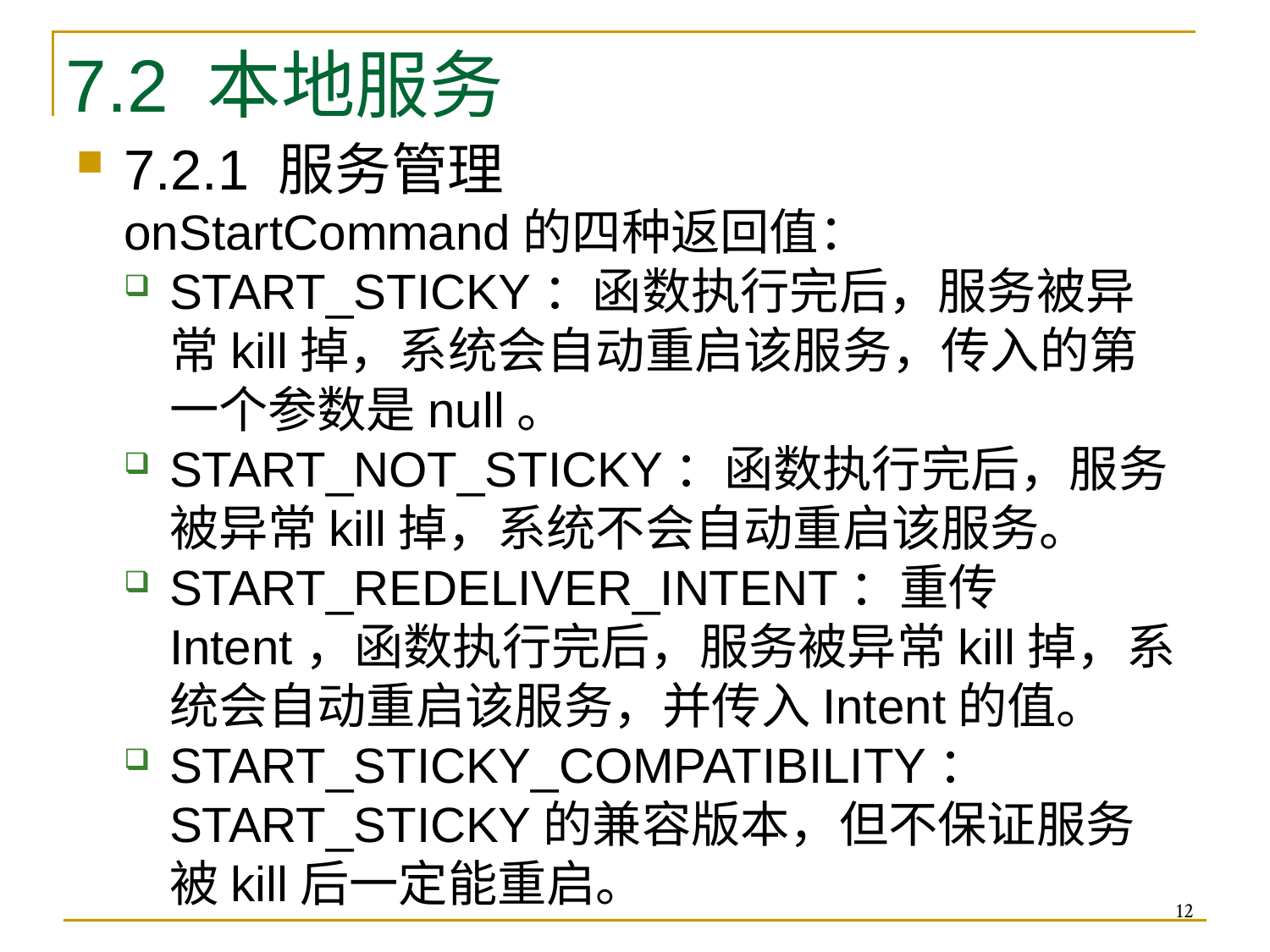

7.2 本地服务
7.2.1 服务管理
onStartCommand的四种返回值：
START_STICKY：函数执行完后，服务被异常kill掉，系统会自动重启该服务，传入的第一个参数是null。
START_NOT_STICKY：函数执行完后，服务被异常kill掉，系统不会自动重启该服务。
START_REDELIVER_INTENT：重传Intent，函数执行完后，服务被异常kill掉，系统会自动重启该服务，并传入Intent的值。
START_STICKY_COMPATIBILITY：START_STICKY的兼容版本，但不保证服务被kill后一定能重启。
12